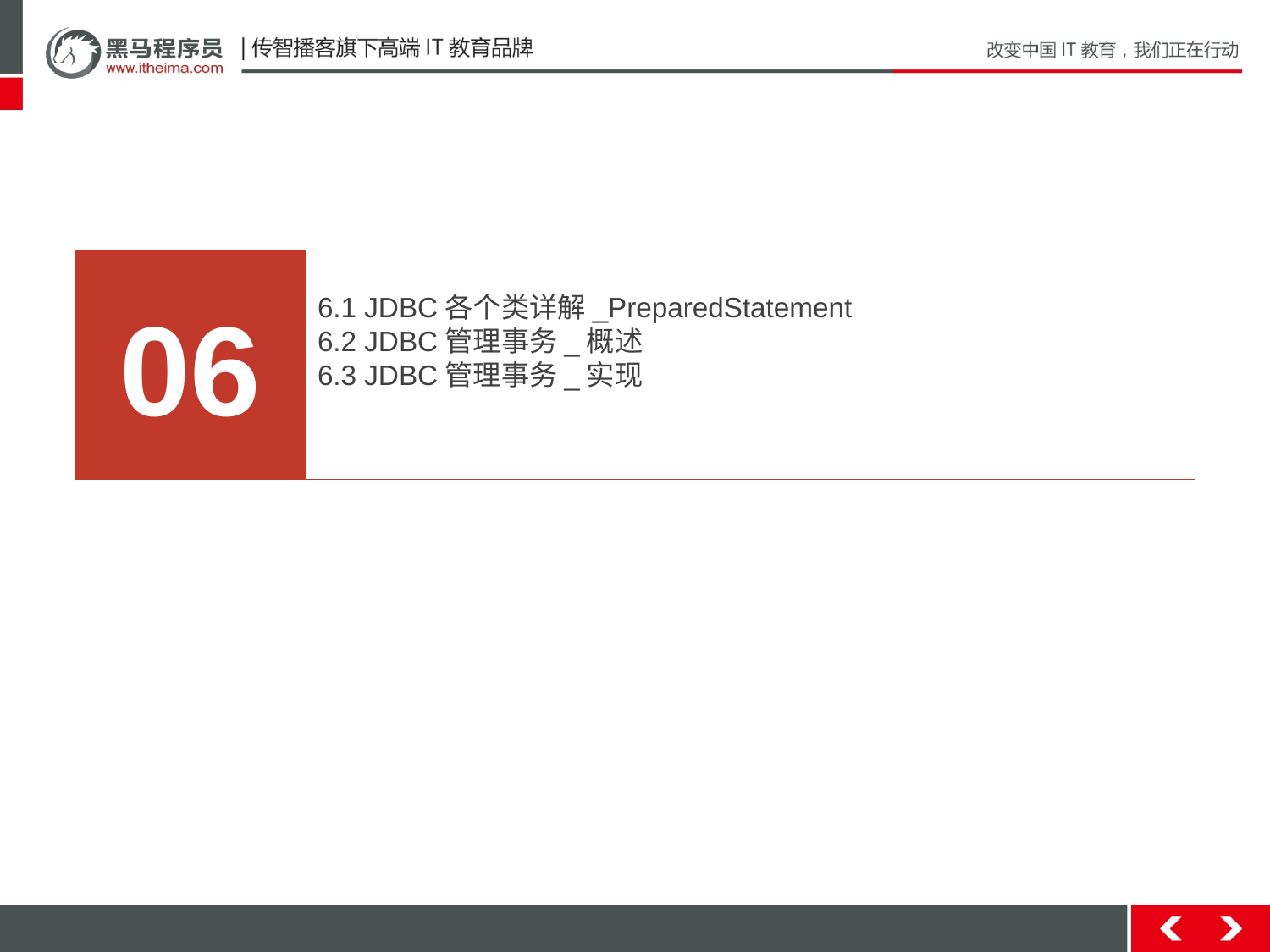

06

6.1 JDBC各个类详解_PreparedStatement
6.2 JDBC管理事务_概述
6.3 JDBC管理事务_实现